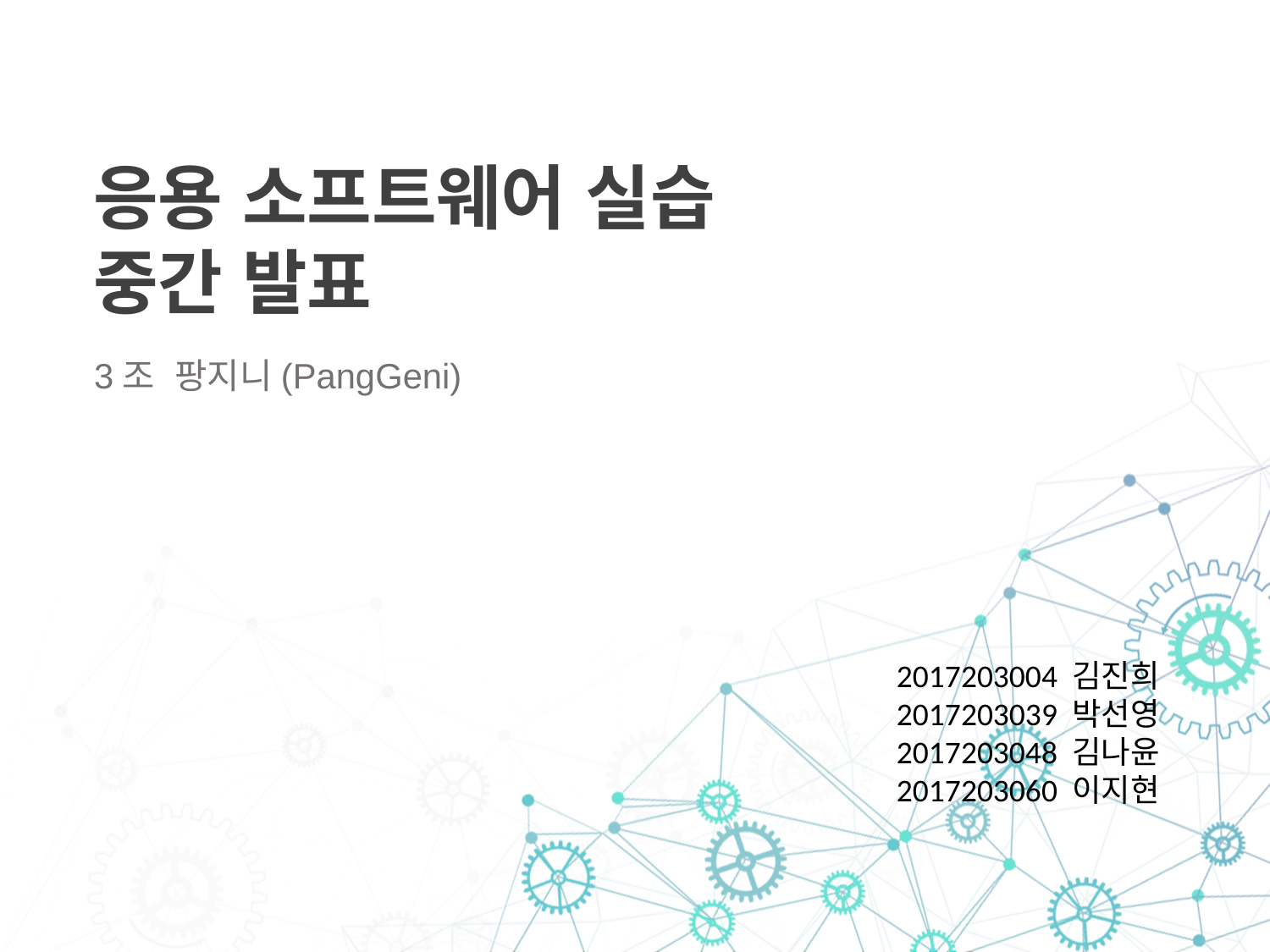

응용 소프트웨어 실습
중간 발표
3조  팡지니(PangGeni)
2017203004 김진희
2017203039 박선영
2017203048 김나윤
2017203060 이지현